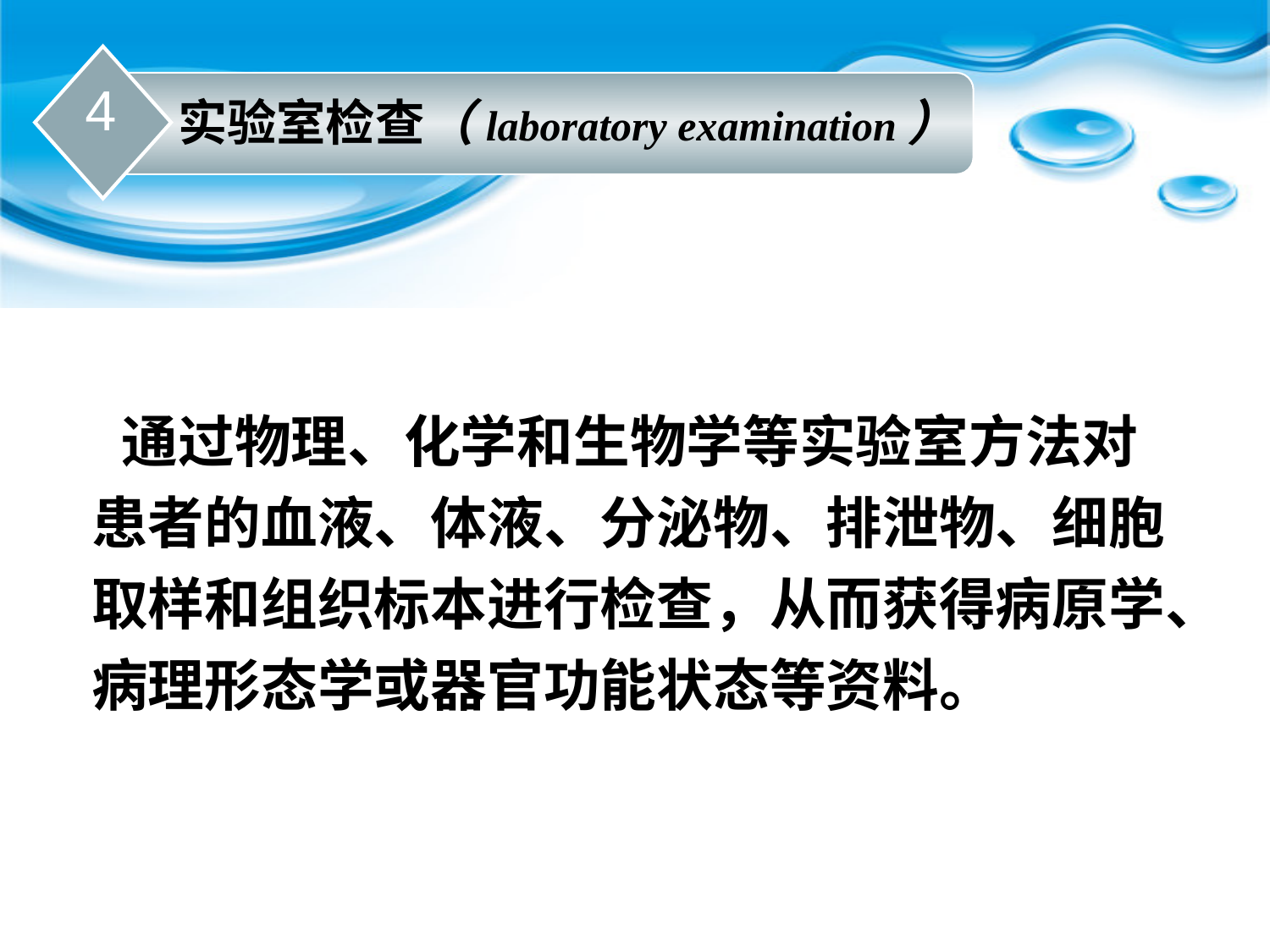

4

  实验室检查（laboratory examination）
       通过物理、化学和生物学等实验室方法对患者的血液、体液、分泌物、排泄物、细胞取样和组织标本进行检查，从而获得病原学、病理形态学或器官功能状态等资料。